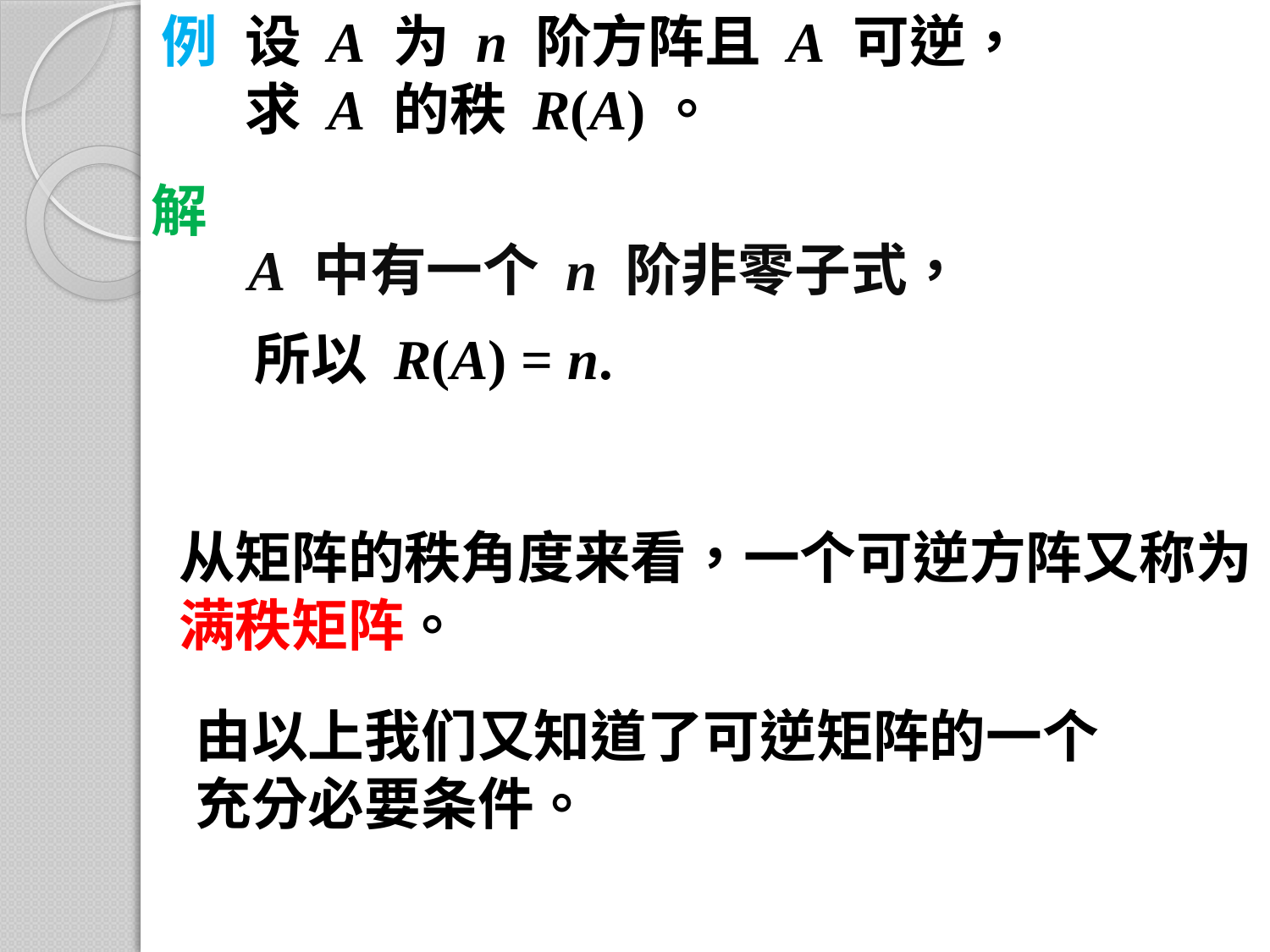

例
设 A 为 n 阶方阵且 A 可逆，
求 A 的秩 R(A)。
解
 A 中有一个 n 阶非零子式，
所以 R(A) = n.
从矩阵的秩角度来看，一个可逆方阵又称为
满秩矩阵。
由以上我们又知道了可逆矩阵的一个
充分必要条件。